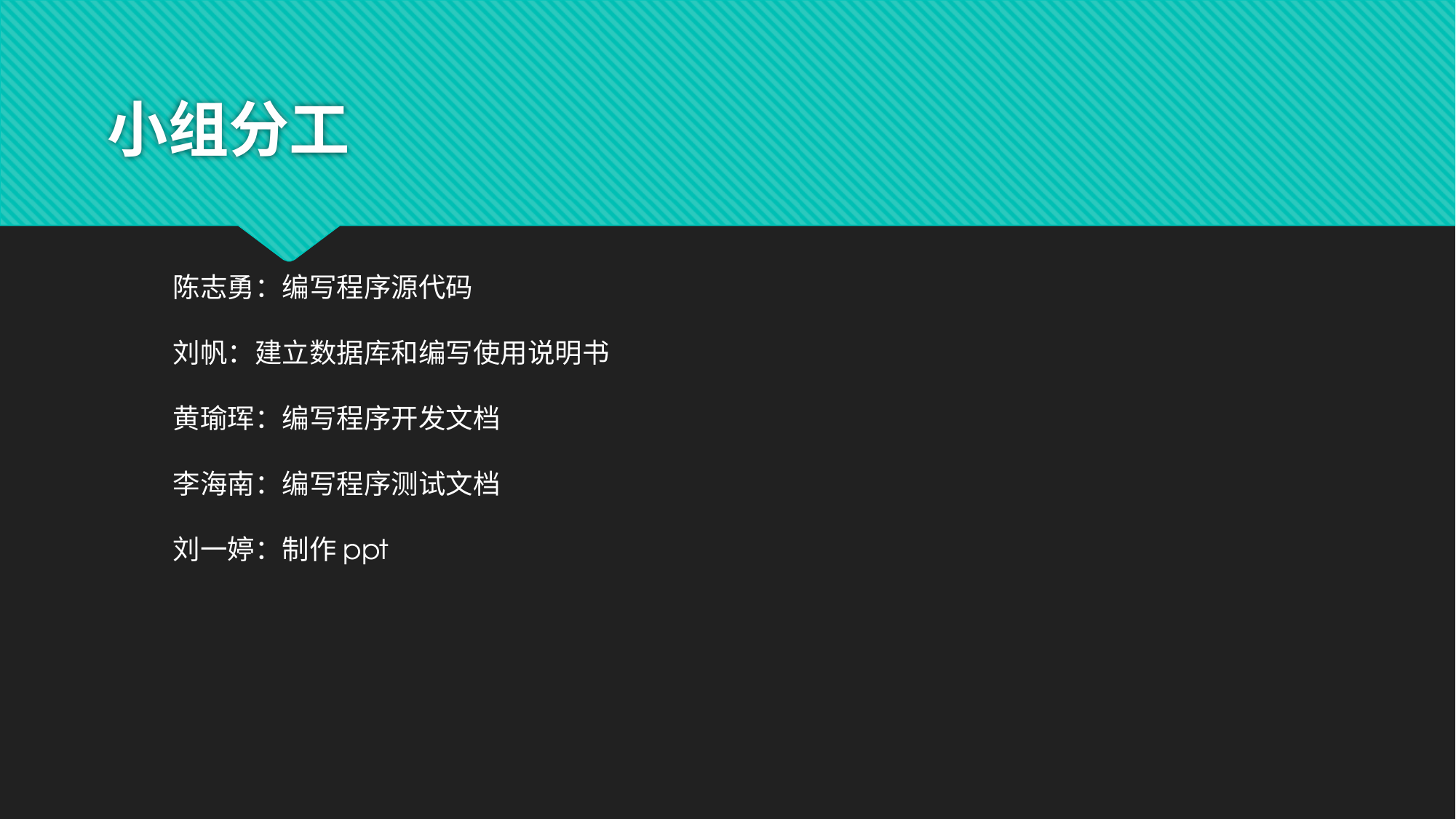

# 小组分工
陈志勇：编写程序源代码

刘帆：建立数据库和编写使用说明书

黄瑜珲：编写程序开发文档

李海南：编写程序测试文档

刘一婷：制作ppt